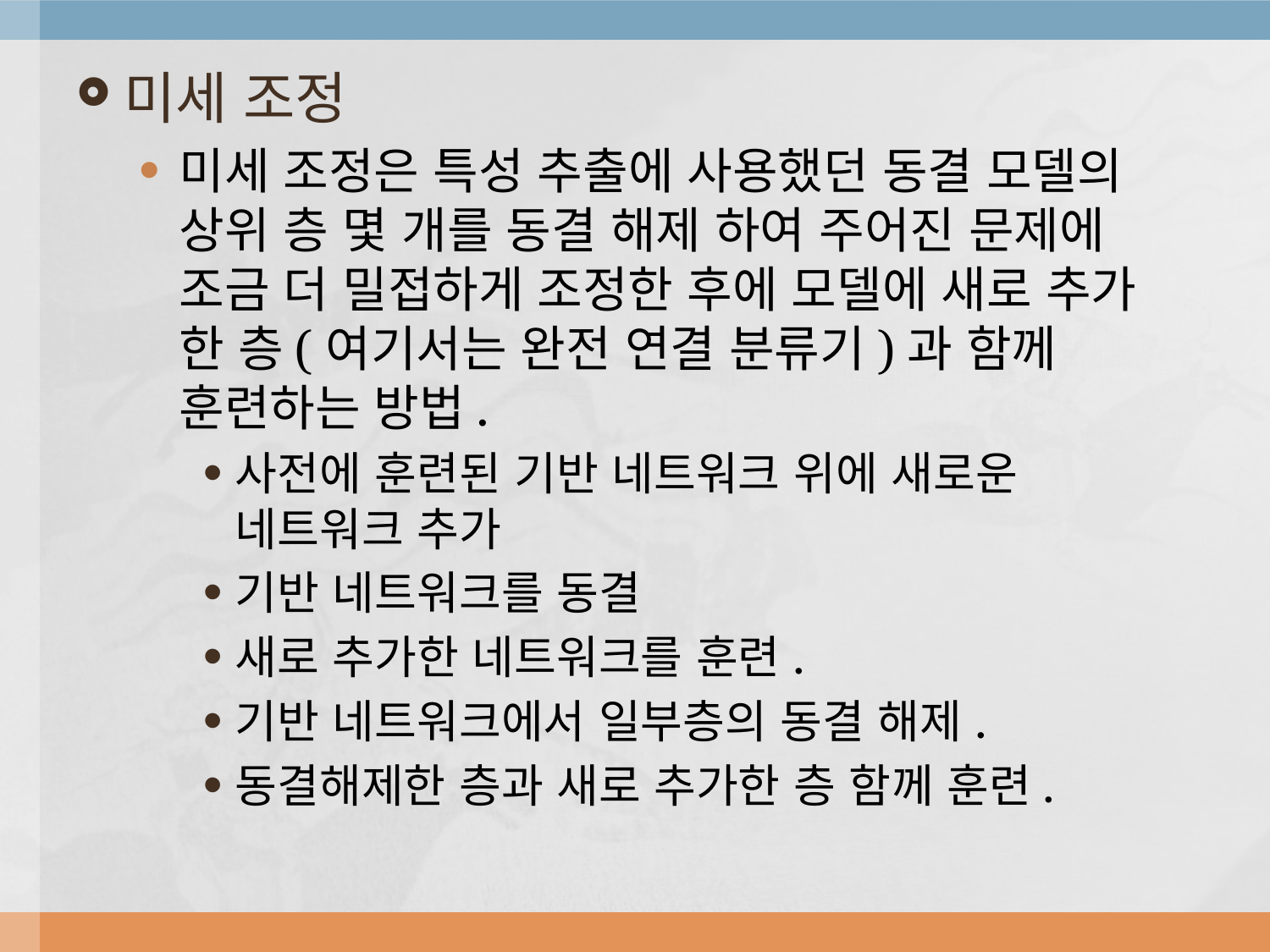

미세 조정
미세 조정은 특성 추출에 사용했던 동결 모델의 상위 층 몇 개를 동결 해제 하여 주어진 문제에 조금 더 밀접하게 조정한 후에 모델에 새로 추가 한 층(여기서는 완전 연결 분류기)과 함께 훈련하는 방법.
사전에 훈련된 기반 네트워크 위에 새로운 네트워크 추가
기반 네트워크를 동결
새로 추가한 네트워크를 훈련.
기반 네트워크에서 일부층의 동결 해제.
동결해제한 층과 새로 추가한 층 함께 훈련.